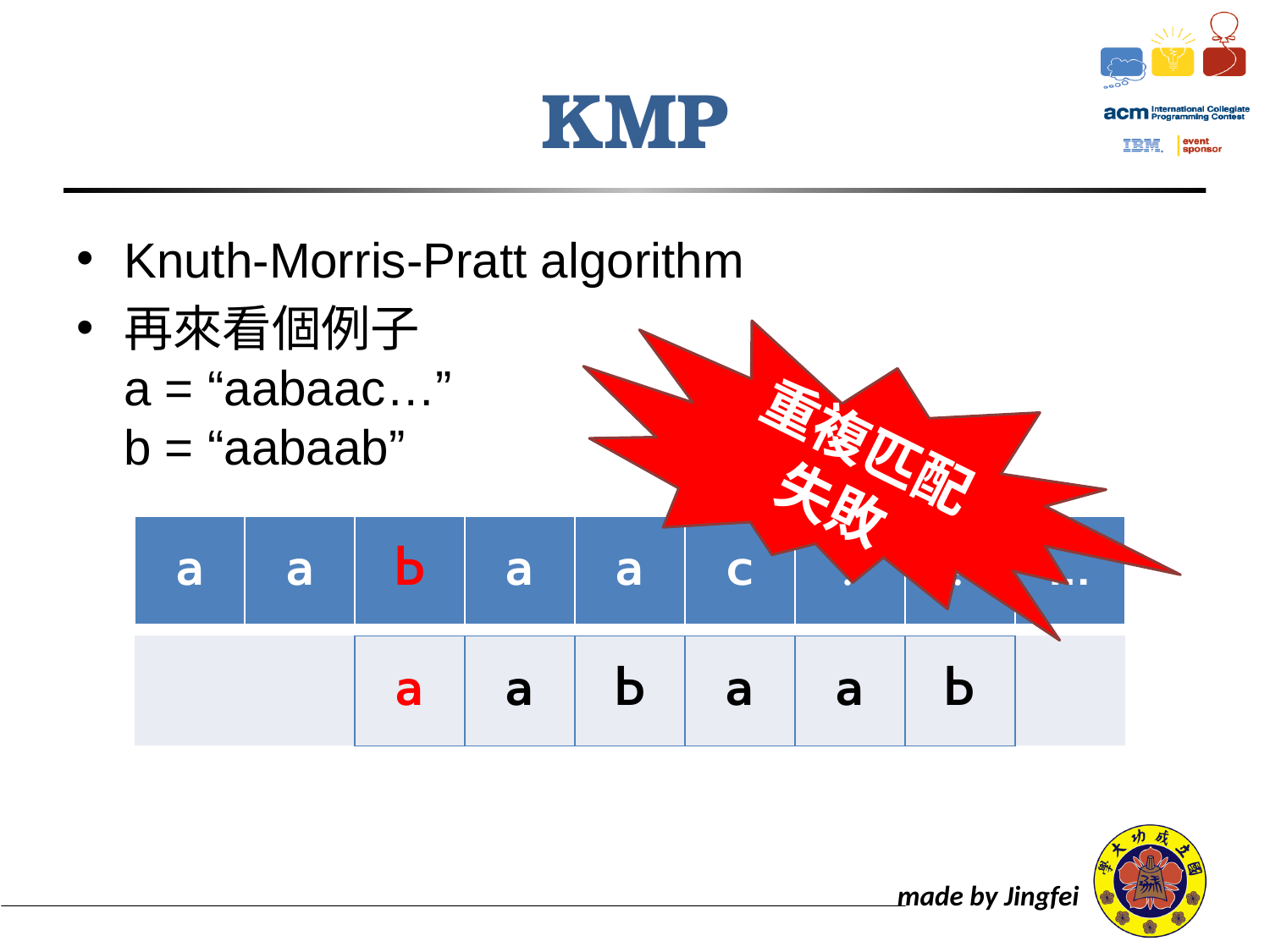

# KMP
Knuth-Morris-Pratt algorithm
再來看個例子
a = “aabaac…”
b = “aabaab”
重複匹配失敗
| a | a | b | a | a | c | ? | ? | … |
| --- | --- | --- | --- | --- | --- | --- | --- | --- |
|  |  | a | a | b | a | a | b |  |
| --- | --- | --- | --- | --- | --- | --- | --- | --- |